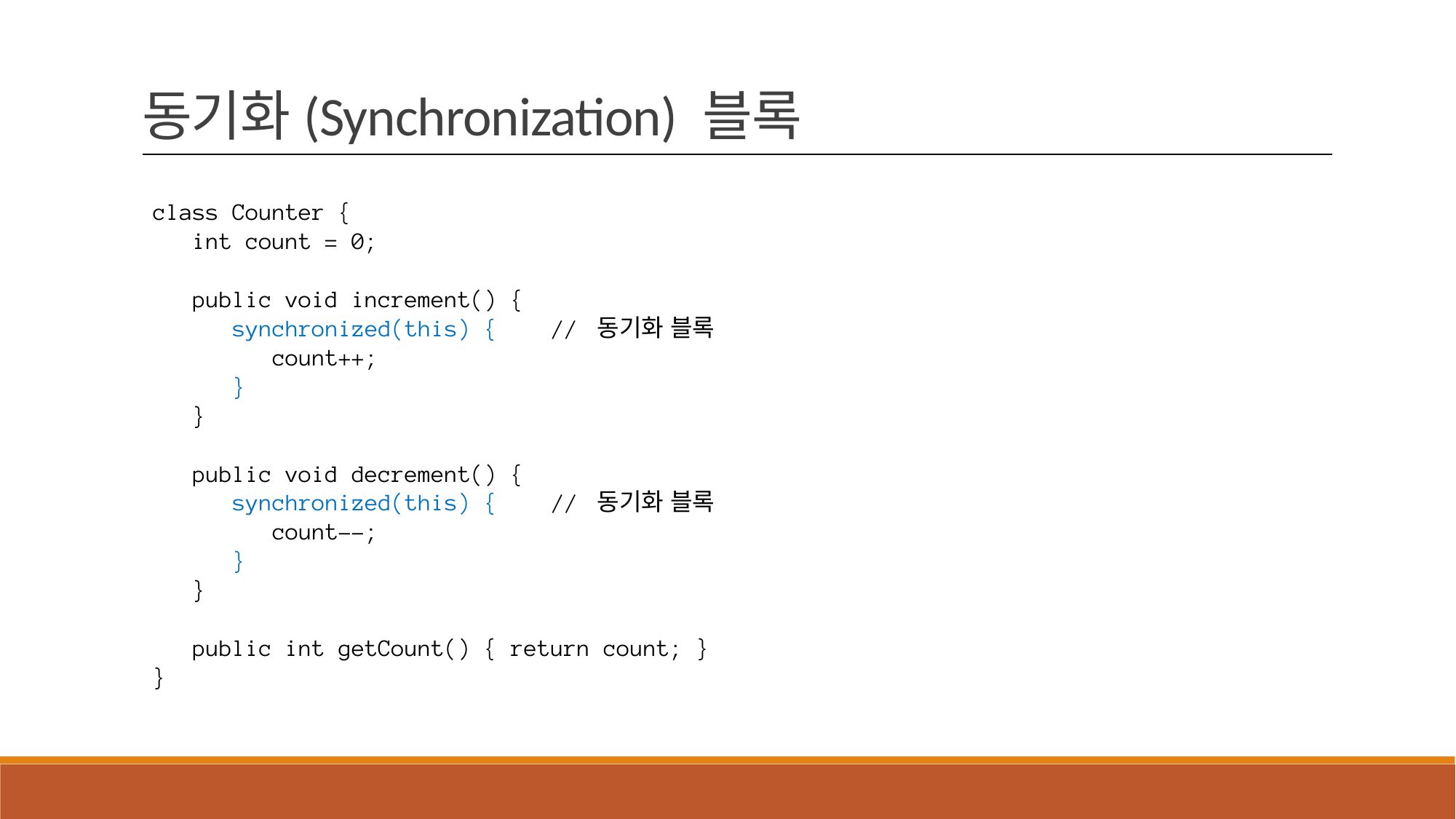

동기화(Synchronization) 블록
class Counter {
   int count = 0;

   public void increment() {
      synchronized(this) {    // 동기화 블록
         count++;
      }
   }

   public void decrement() {
      synchronized(this) {    // 동기화 블록
         count--;
      }
   }

   public int getCount() { return count; }
}